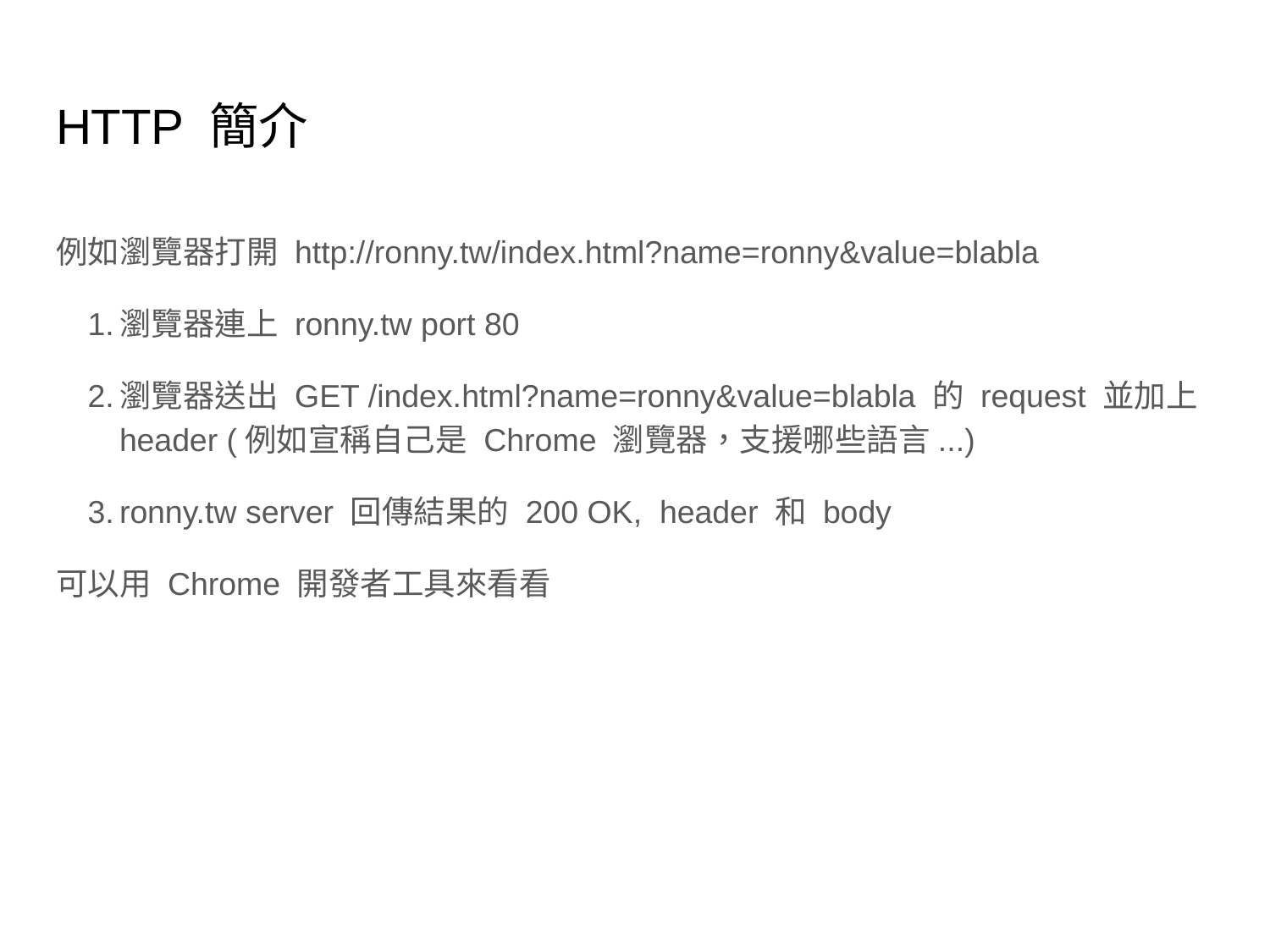

# HTTP 簡介
例如瀏覽器打開 http://ronny.tw/index.html?name=ronny&value=blabla
瀏覽器連上 ronny.tw port 80
瀏覽器送出 GET /index.html?name=ronny&value=blabla 的 request 並加上 header (例如宣稱自己是 Chrome 瀏覽器，支援哪些語言...)
ronny.tw server 回傳結果的 200 OK,  header 和 body
可以用 Chrome 開發者工具來看看